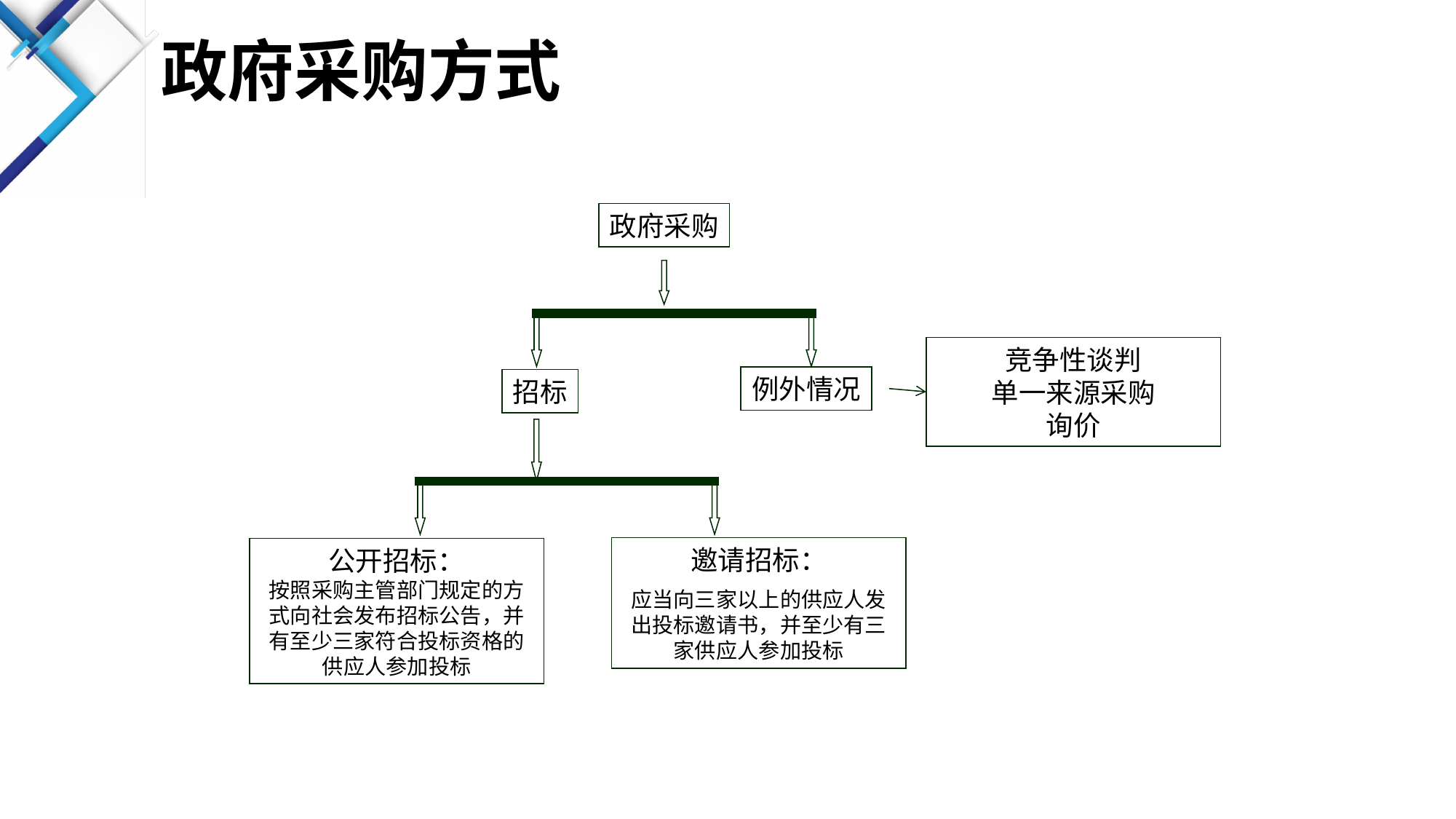

# 政府采购方式
政府采购

例外情况
招标

邀请招标：
应当向三家以上的供应人发出投标邀请书，并至少有三家供应人参加投标
公开招标：
按照采购主管部门规定的方式向社会发布招标公告，并有至少三家符合投标资格的供应人参加投标
竞争性谈判
单一来源采购
询价